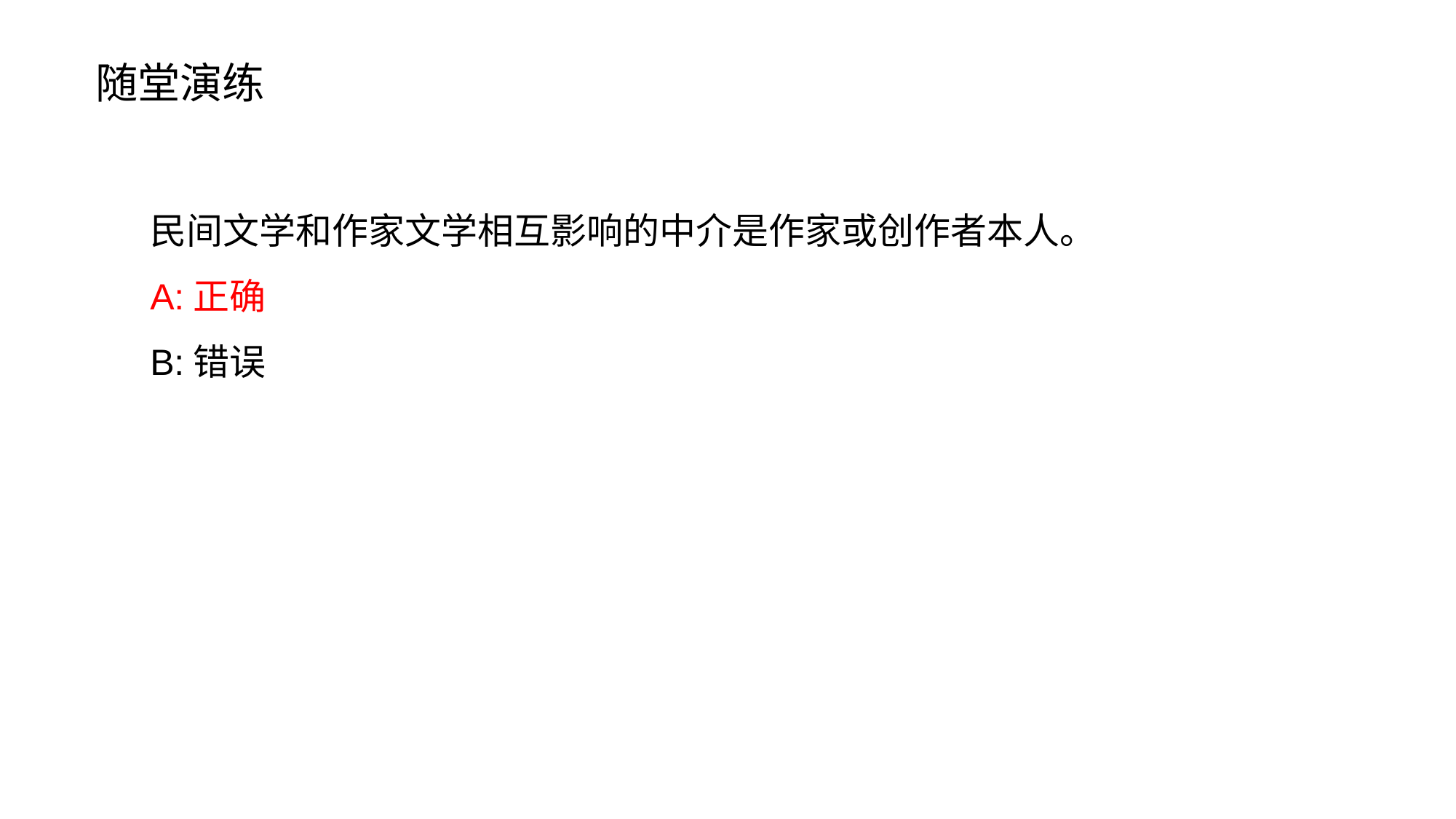

随堂演练

民间文学和作家文学相互影响的中介是作家或创作者本人。
A:正确
B:错误